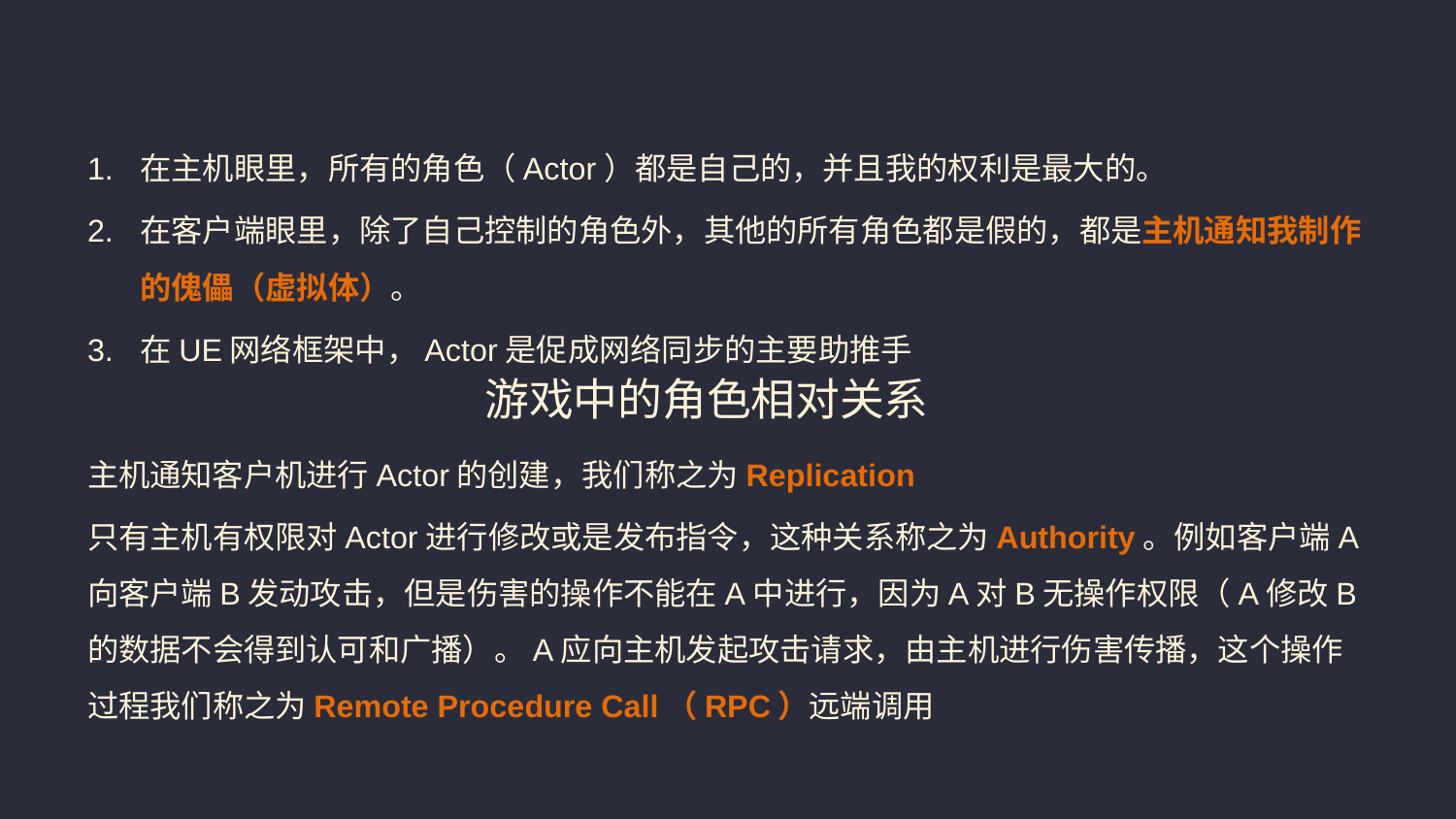

在主机眼里，所有的角色（Actor）都是自己的，并且我的权利是最大的。
在客户端眼里，除了自己控制的角色外，其他的所有角色都是假的，都是主机通知我制作的傀儡（虚拟体）。
在UE网络框架中，Actor是促成网络同步的主要助推手

主机通知客户机进行Actor的创建，我们称之为Replication
只有主机有权限对Actor进行修改或是发布指令，这种关系称之为Authority。例如客户端A向客户端B发动攻击，但是伤害的操作不能在A中进行，因为A对B无操作权限（A修改B的数据不会得到认可和广播）。A应向主机发起攻击请求，由主机进行伤害传播，这个操作过程我们称之为Remote Procedure Call（RPC）远端调用

# 游戏中的角色相对关系